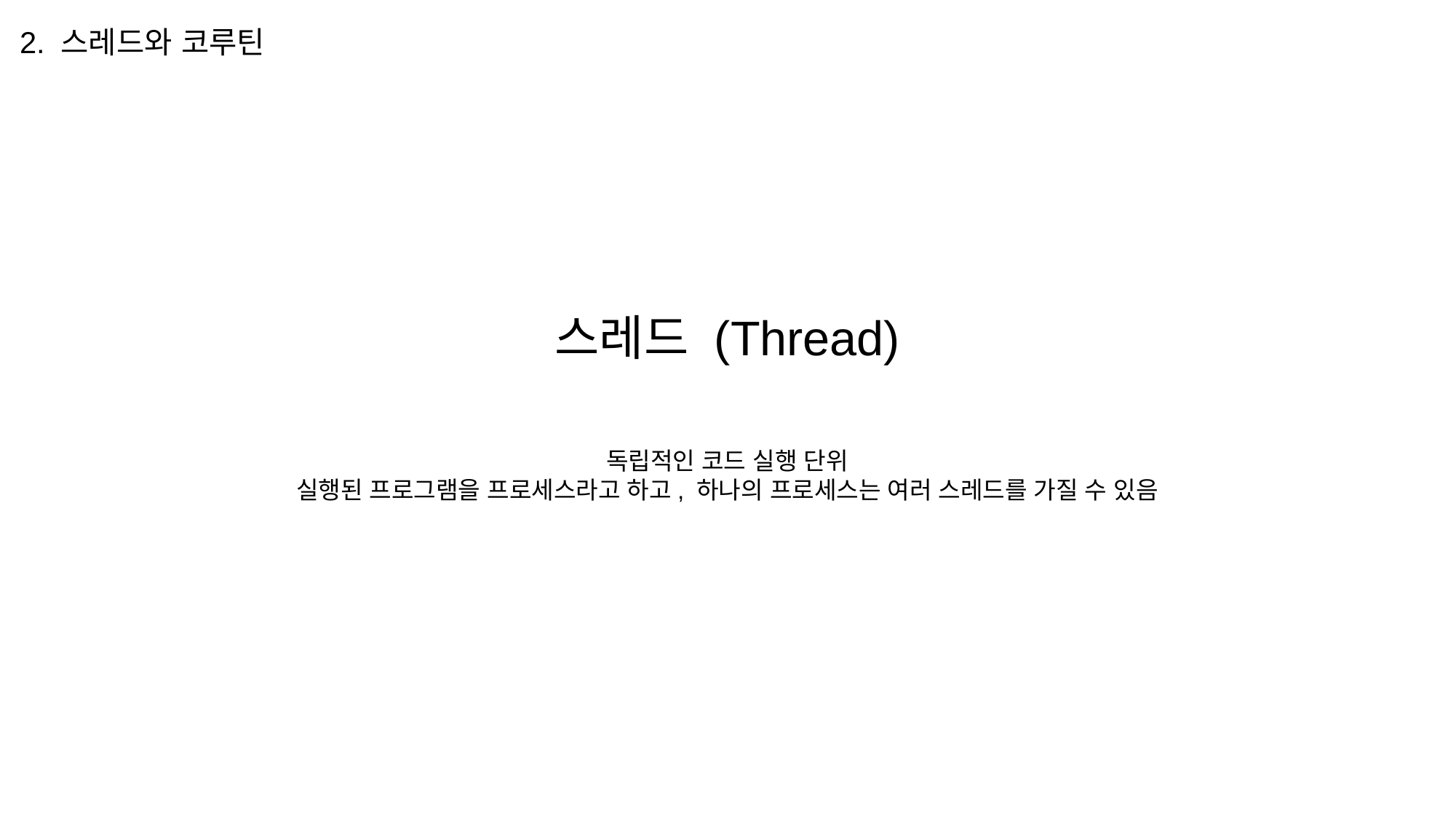

2. 스레드와 코루틴
스레드 (Thread)
독립적인 코드 실행 단위
실행된 프로그램을 프로세스라고 하고, 하나의 프로세스는 여러 스레드를 가질 수 있음